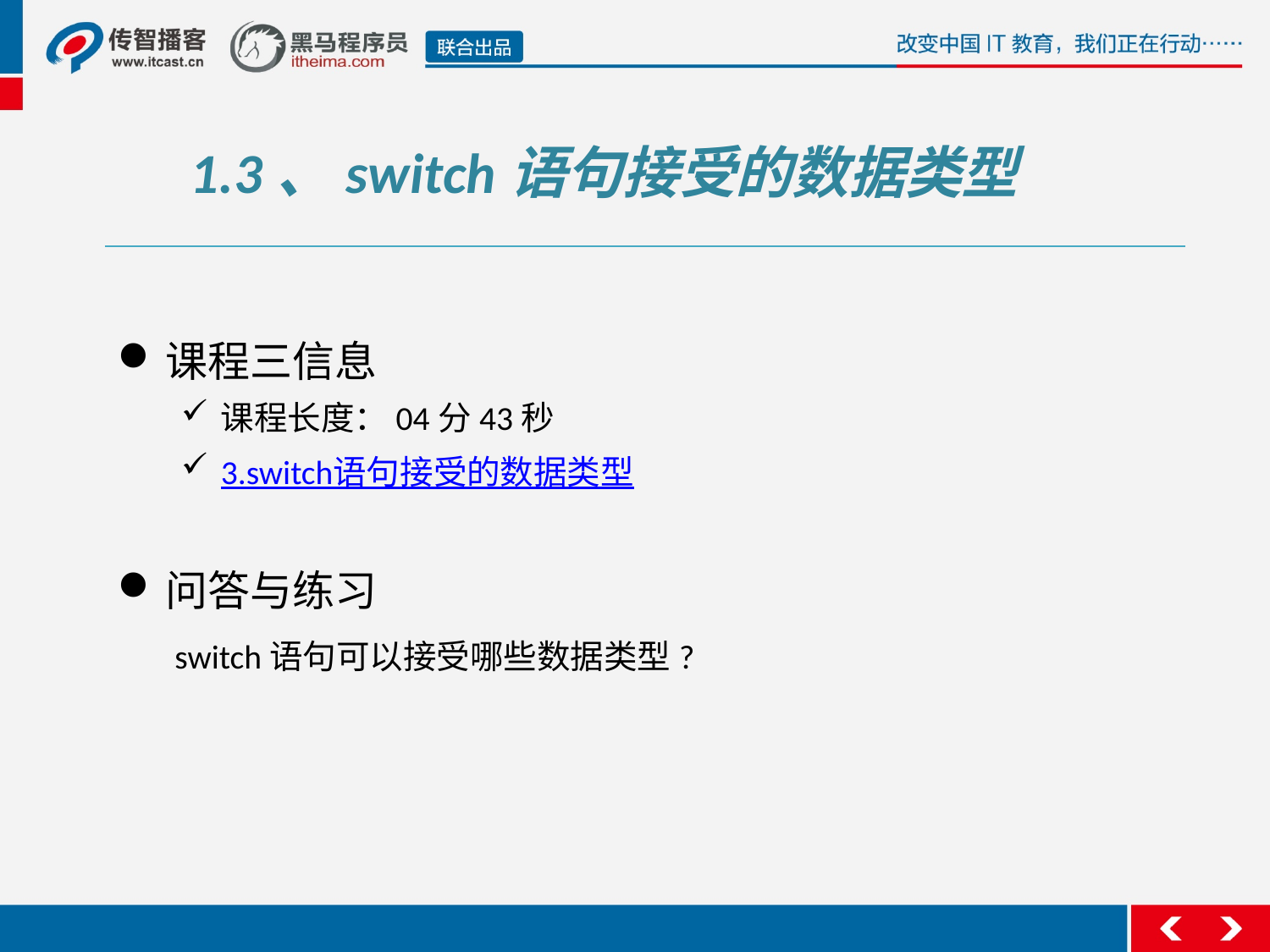

1.3、switch语句接受的数据类型

课程三信息
课程长度：04分43秒
3.switch语句接受的数据类型

问答与练习
      switch语句可以接受哪些数据类型?